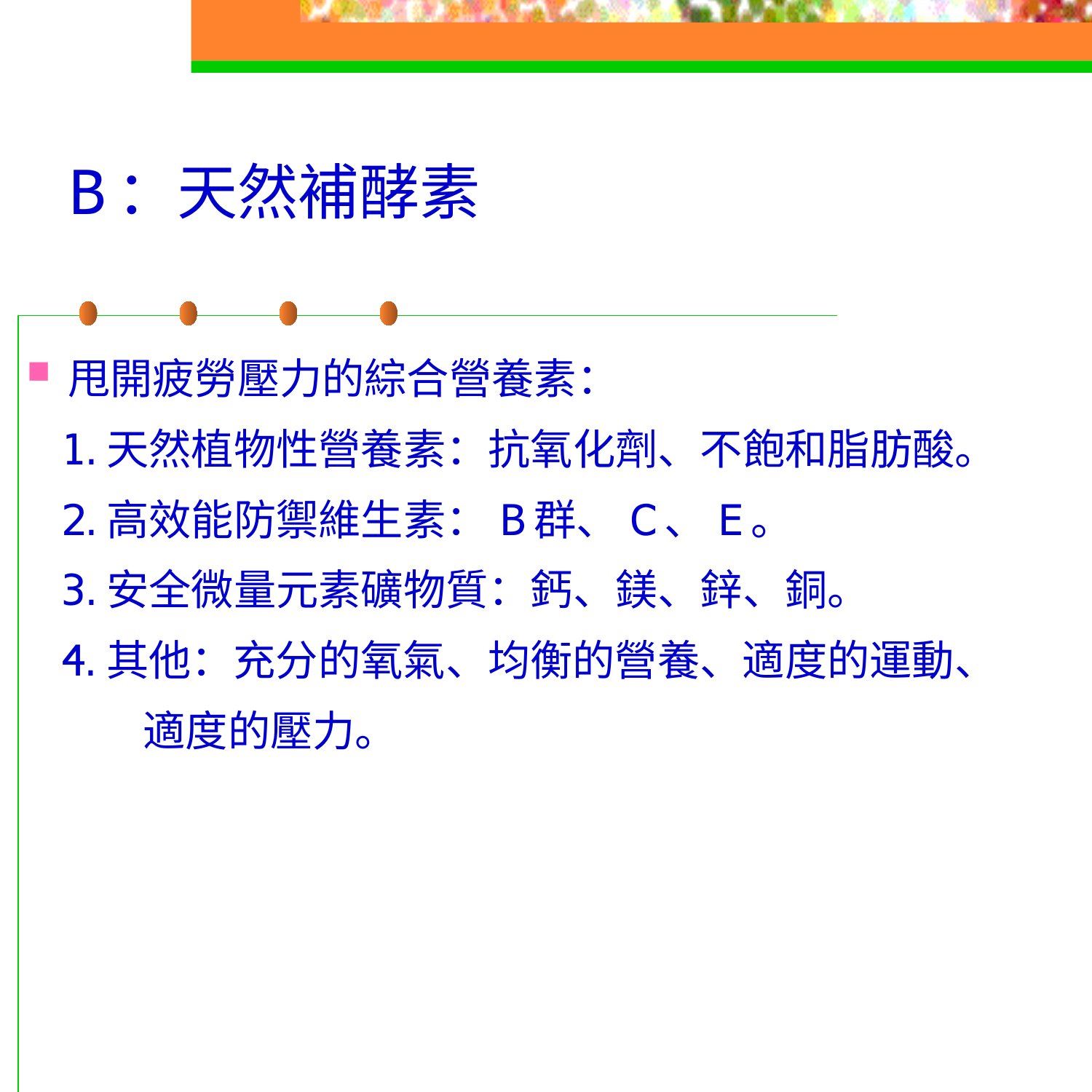

B：天然補酵素
甩開疲勞壓力的綜合營養素：
   1.天然植物性營養素：抗氧化劑、不飽和脂肪酸。
   2.高效能防禦維生素：B群、C、E。
   3.安全微量元素礦物質：鈣、鎂、鋅、銅。
   4.其他：充分的氧氣、均衡的營養、適度的運動、
           適度的壓力。
13